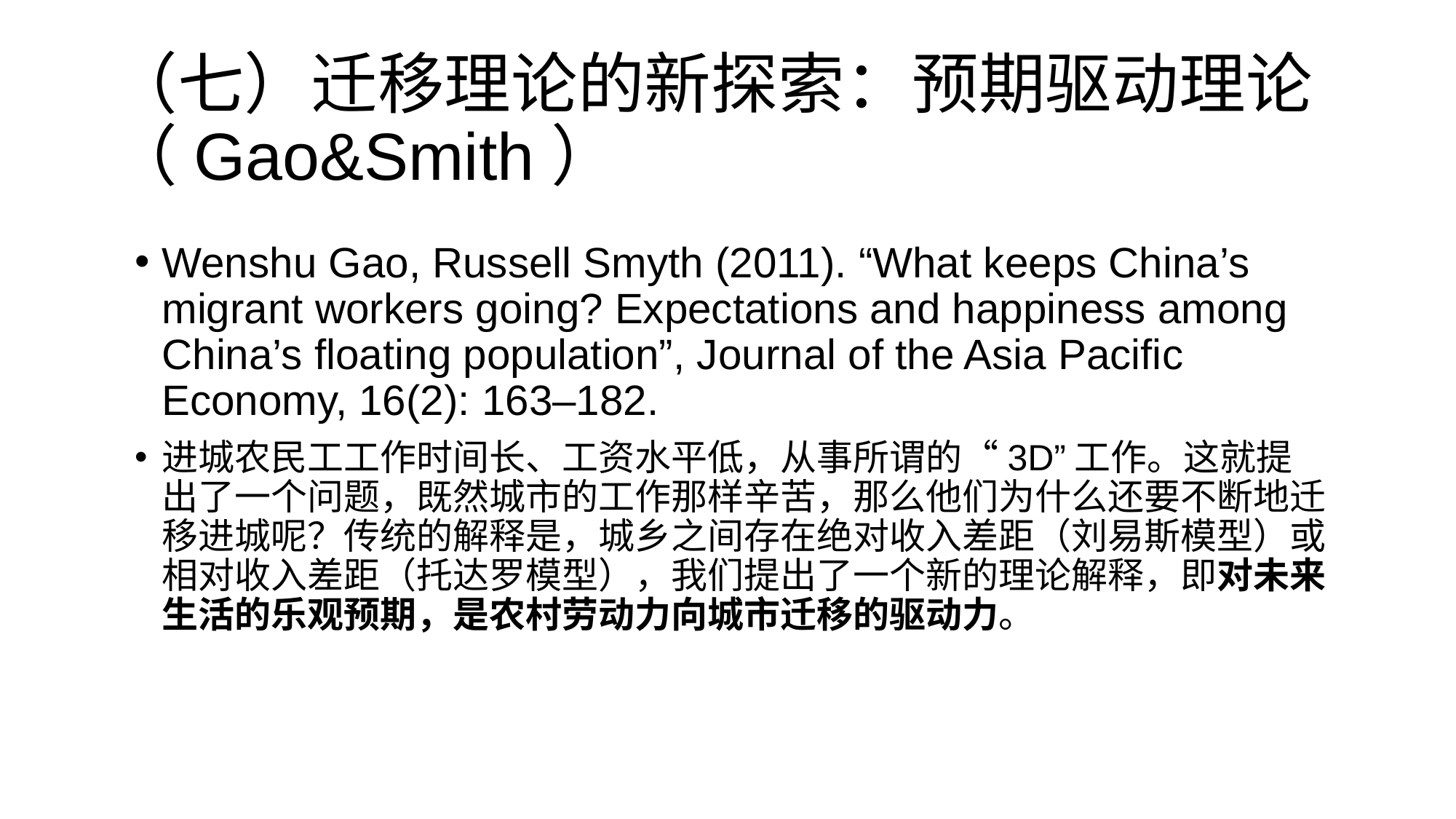

# （七）迁移理论的新探索：预期驱动理论（Gao&Smith）
Wenshu Gao, Russell Smyth (2011). “What keeps China’s migrant workers going? Expectations and happiness among China’s floating population”, Journal of the Asia Pacific Economy, 16(2): 163–182.
进城农民工工作时间长、工资水平低，从事所谓的“3D”工作。这就提出了一个问题，既然城市的工作那样辛苦，那么他们为什么还要不断地迁移进城呢？传统的解释是，城乡之间存在绝对收入差距（刘易斯模型）或相对收入差距（托达罗模型），我们提出了一个新的理论解释，即对未来生活的乐观预期，是农村劳动力向城市迁移的驱动力。